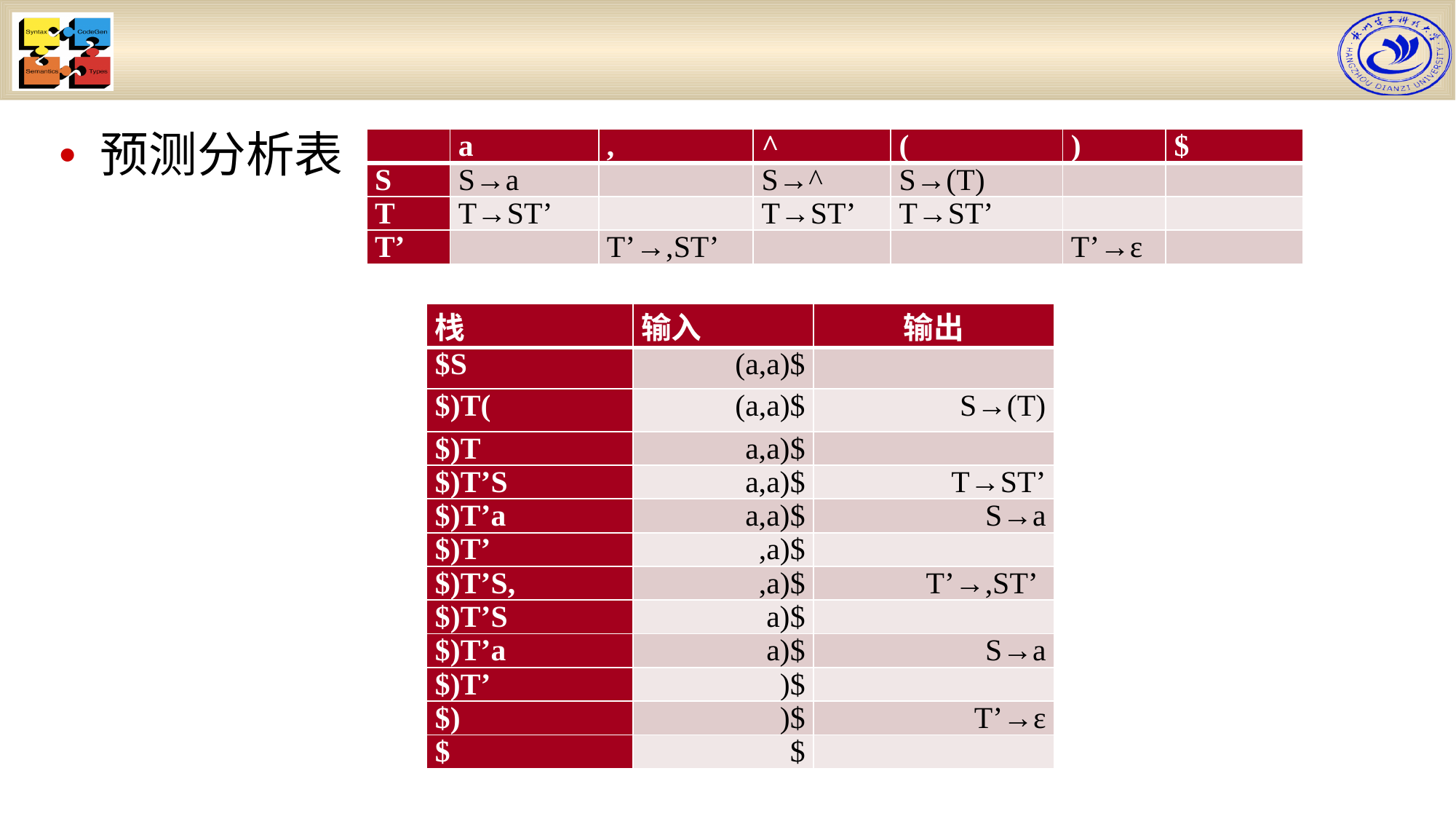

#
预测分析表

|  | a | , | ^ | ( | ) | $ |
| --- | --- | --- | --- | --- | --- | --- |
| S | S→a |  | S→^ | S→(T) |  |  |
| T | T→ST’ |  | T→ST’ | T→ST’ |  |  |
| T’ |  | T’→,ST’ |  |  | T’→ε |  |
| 栈 | 输入 | 输出 |
| --- | --- | --- |
| $S | (a,a)$ |  |
| $)T( | (a,a)$ | S→(T) |
| $)T | a,a)$ |  |
| $)T’S | a,a)$ | T→ST’ |
| $)T’a | a,a)$ | S→a |
| $)T’ | ,a)$ |  |
| $)T’S, | ,a)$ | T’→,ST’ |
| $)T’S | a)$ |  |
| $)T’a | a)$ | S→a |
| $)T’ | )$ |  |
| $) | )$ | T’→ε |
| $ | $ |  |